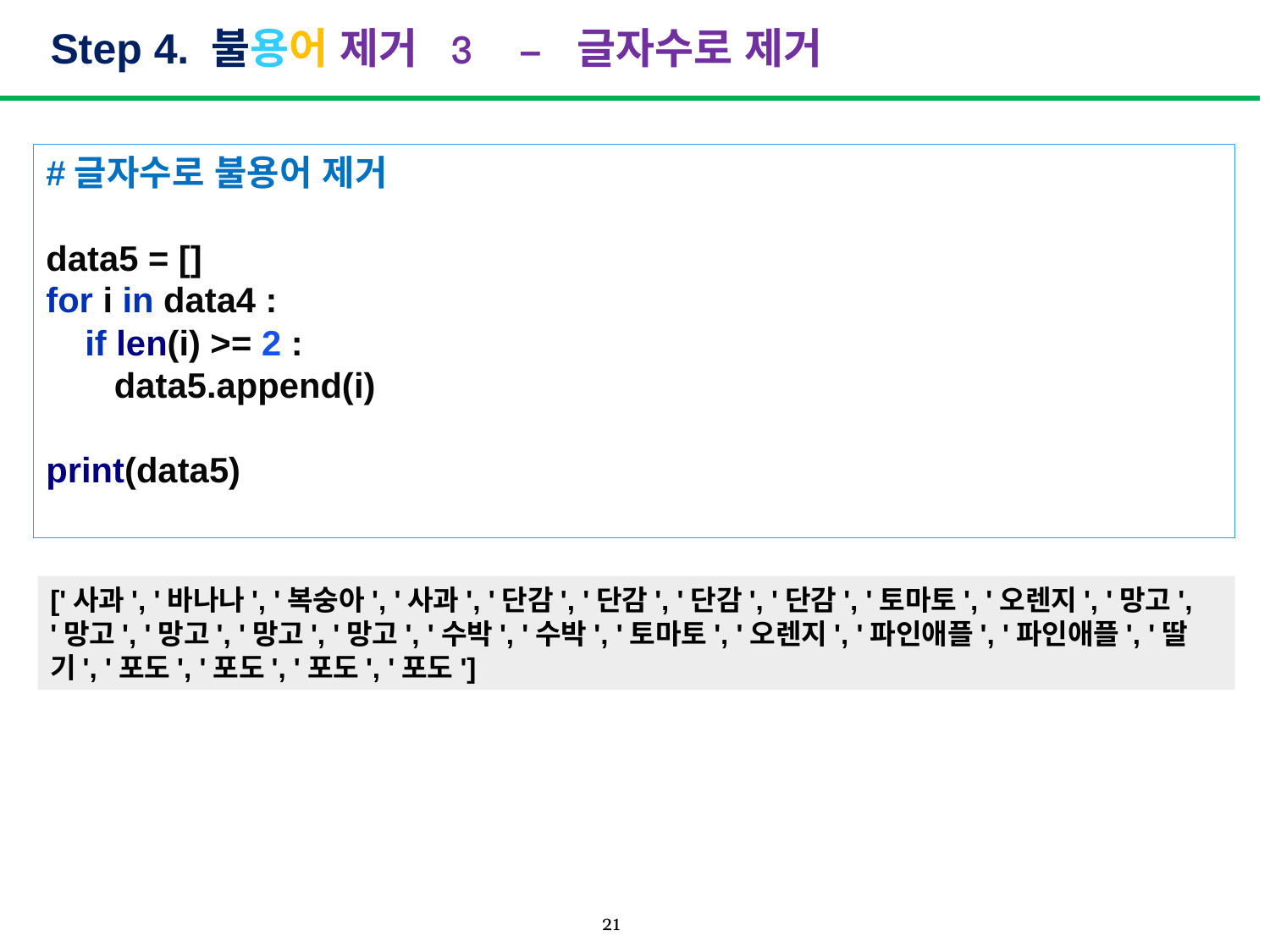

# Step 4. 불용어 제거  3  - 글자수로 제거
#글자수로 불용어 제거
data5 = []
for i in data4 :
    if len(i) >= 2 :
       data5.append(i)
print(data5)
['사과', '바나나', '복숭아', '사과', '단감', '단감', '단감', '단감', '토마토', '오렌지', '망고', '망고', '망고', '망고', '망고', '수박', '수박', '토마토', '오렌지', '파인애플', '파인애플', '딸기', '포도', '포도', '포도', '포도']
21